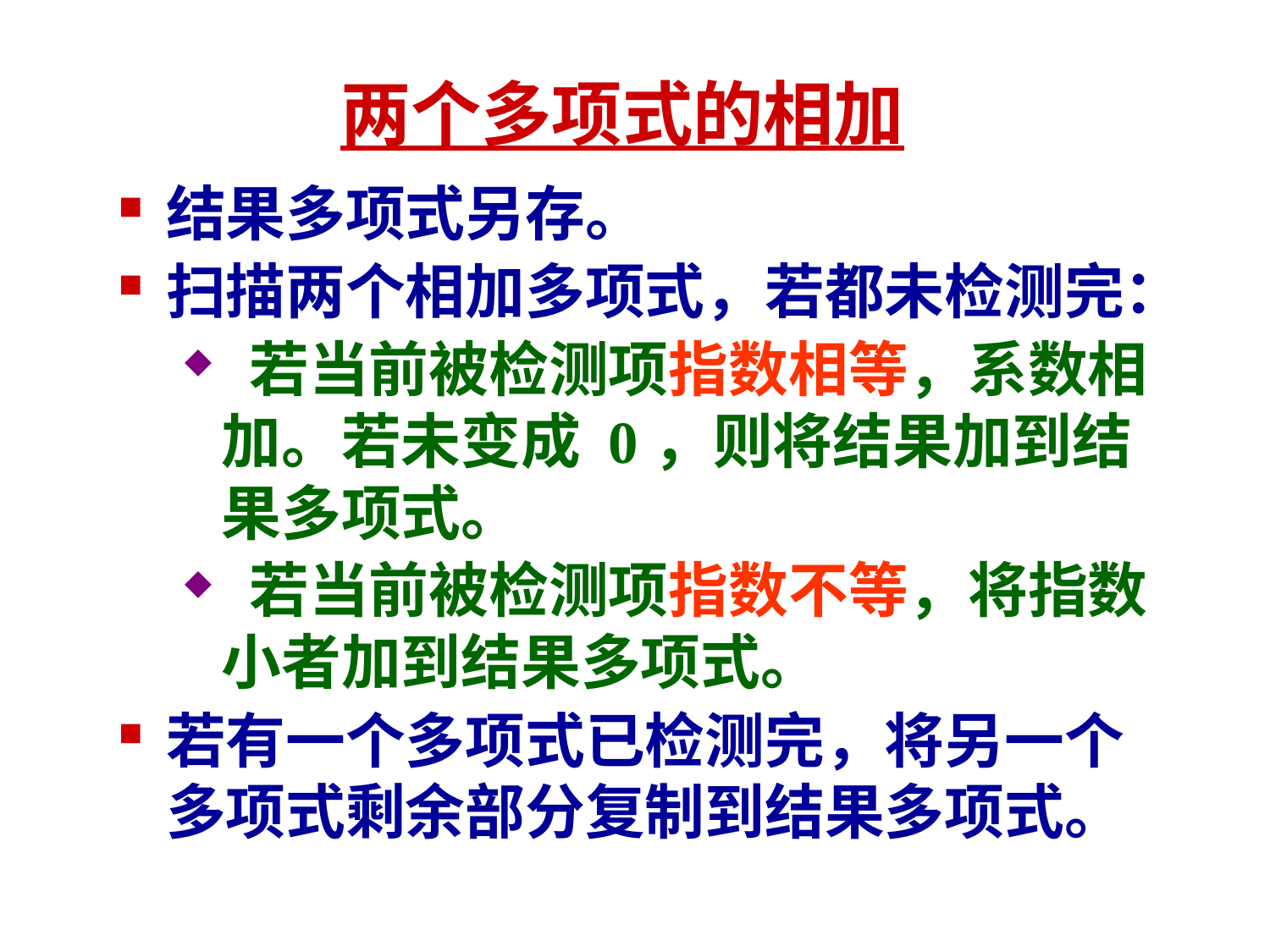

两个多项式的相加
结果多项式另存。
扫描两个相加多项式，若都未检测完：
 若当前被检测项指数相等，系数相加。若未变成 0，则将结果加到结果多项式。
 若当前被检测项指数不等，将指数小者加到结果多项式。
若有一个多项式已检测完，将另一个多项式剩余部分复制到结果多项式。
71